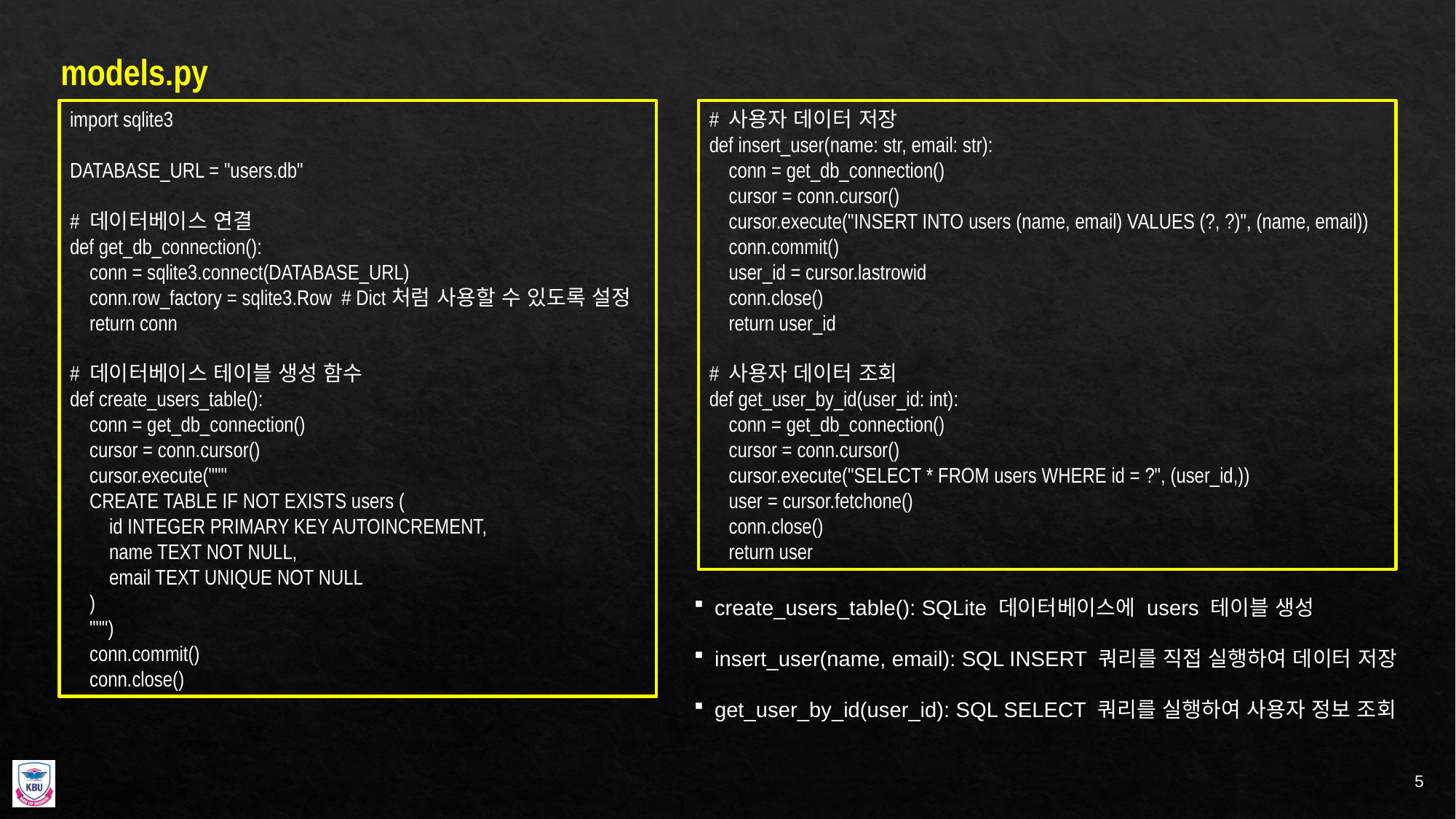

models.py
import sqlite3

DATABASE_URL = "users.db"

# 데이터베이스 연결
def get_db_connection():
    conn = sqlite3.connect(DATABASE_URL)
    conn.row_factory = sqlite3.Row  # Dict처럼 사용할 수 있도록 설정
    return conn

# 데이터베이스 테이블 생성 함수
def create_users_table():
    conn = get_db_connection()
    cursor = conn.cursor()
    cursor.execute("""
    CREATE TABLE IF NOT EXISTS users (
        id INTEGER PRIMARY KEY AUTOINCREMENT,
        name TEXT NOT NULL,
        email TEXT UNIQUE NOT NULL
    )
    """)
    conn.commit()
    conn.close()
# 사용자 데이터 저장
def insert_user(name: str, email: str):
    conn = get_db_connection()
    cursor = conn.cursor()
    cursor.execute("INSERT INTO users (name, email) VALUES (?, ?)", (name, email))
    conn.commit()
    user_id = cursor.lastrowid
    conn.close()
    return user_id

# 사용자 데이터 조회
def get_user_by_id(user_id: int):
    conn = get_db_connection()
    cursor = conn.cursor()
    cursor.execute("SELECT * FROM users WHERE id = ?", (user_id,))
    user = cursor.fetchone()
    conn.close()
    return user
create_users_table(): SQLite 데이터베이스에 users 테이블 생성

insert_user(name, email): SQL INSERT 쿼리를 직접 실행하여 데이터 저장

get_user_by_id(user_id): SQL SELECT 쿼리를 실행하여 사용자 정보 조회
5